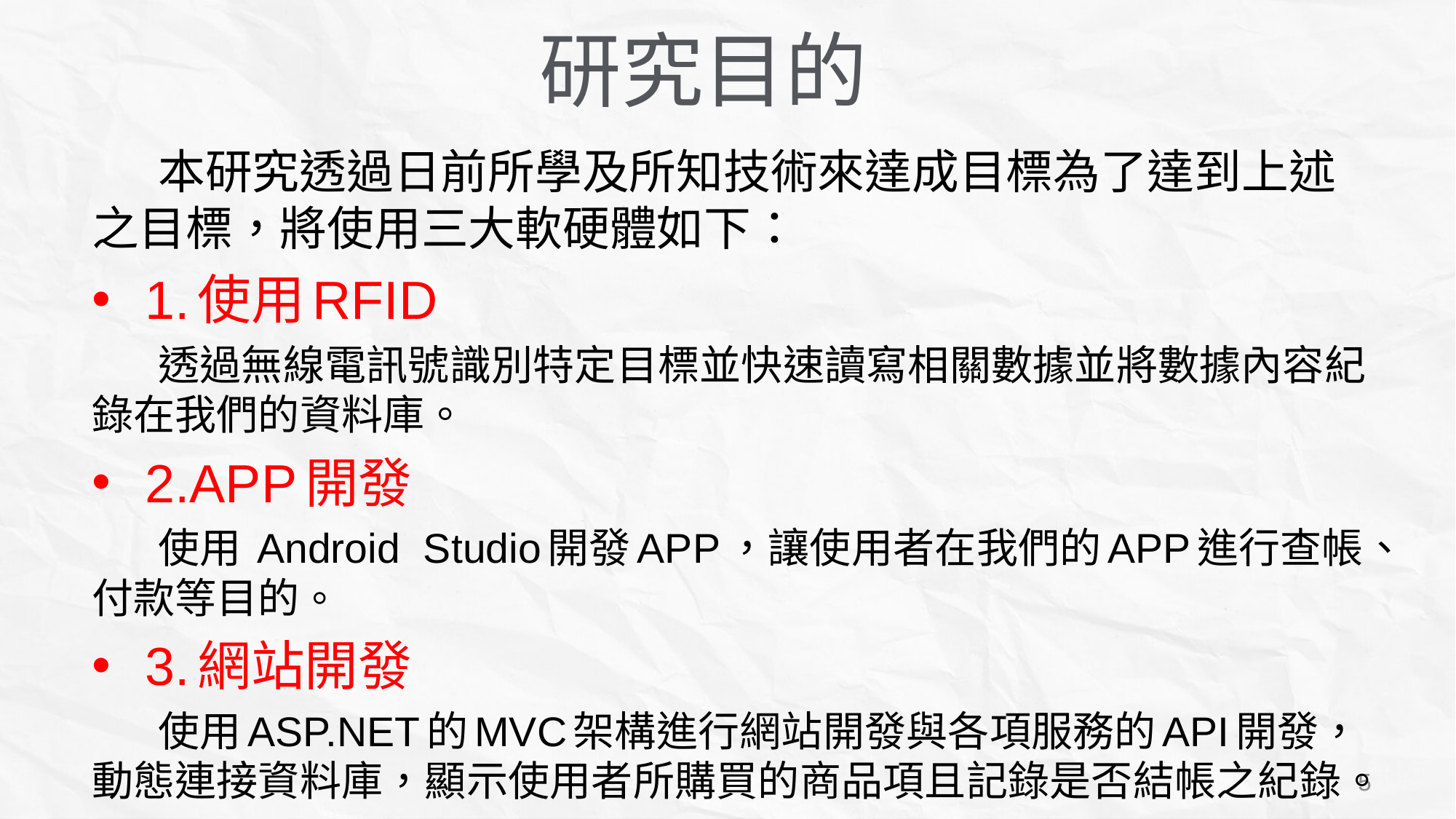

# 研究目的
	本研究透過日前所學及所知技術來達成目標為了達到上述之目標，將使用三大軟硬體如下：
1.使用RFID
	透過無線電訊號識別特定目標並快速讀寫相關數據並將數據內容紀錄在我們的資料庫。
2.APP開發
	使用 Android  Studio開發APP，讓使用者在我們的APP進行查帳、付款等目的。
3.網站開發
	使用ASP.NET的MVC架構進行網站開發與各項服務的API開發，動態連接資料庫，顯示使用者所購買的商品項且記錄是否結帳之紀錄。

5